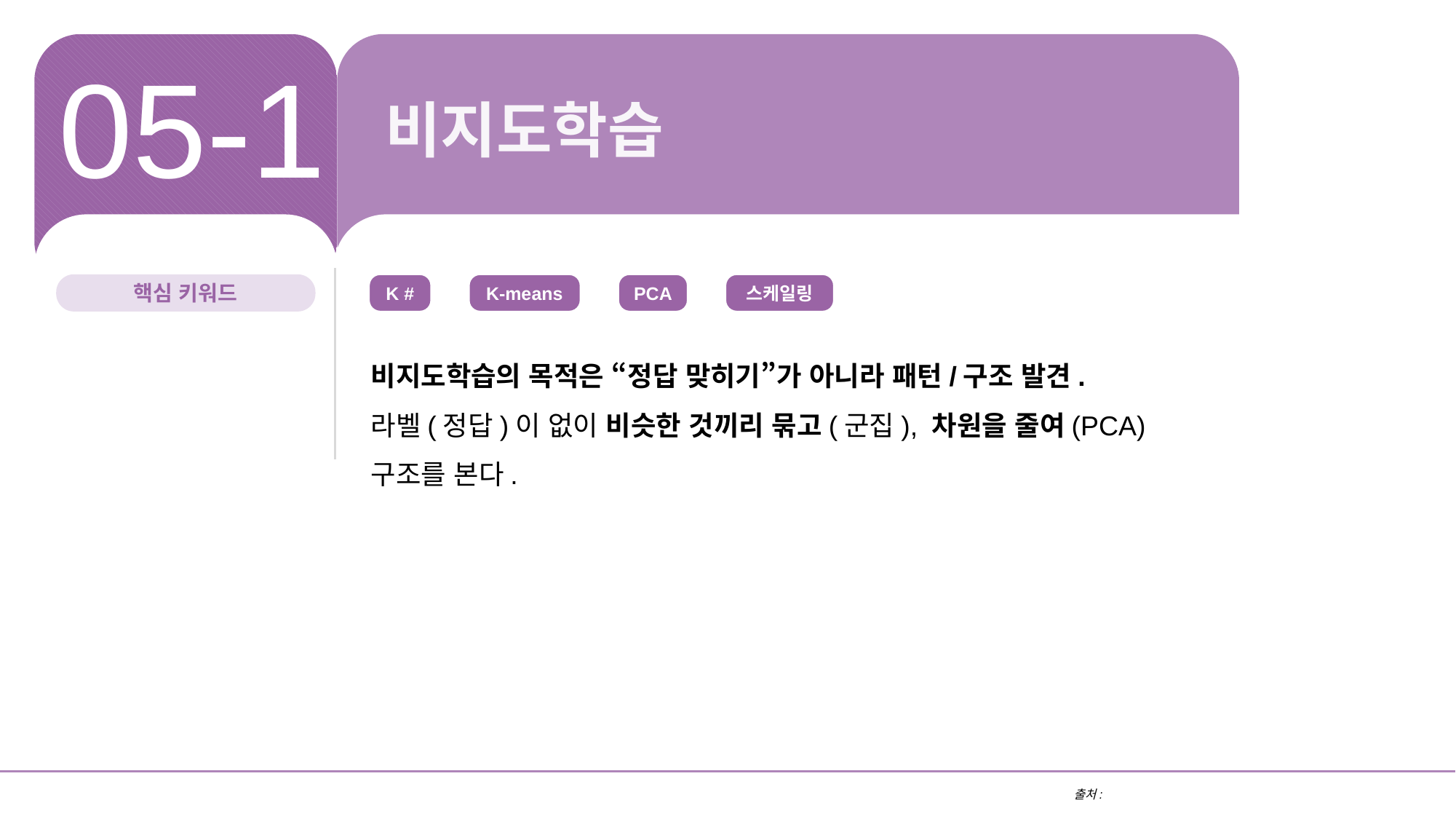

05-1
비지도학습

K #
K-means
PCA
스케일링
핵심 키워드
비지도학습의 목적은 “정답 맞히기”가 아니라 패턴/구조 발견.
라벨(정답)이 없이 비슷한 것끼리 묶고(군집), 차원을 줄여(PCA) 구조를 본다.
출처: